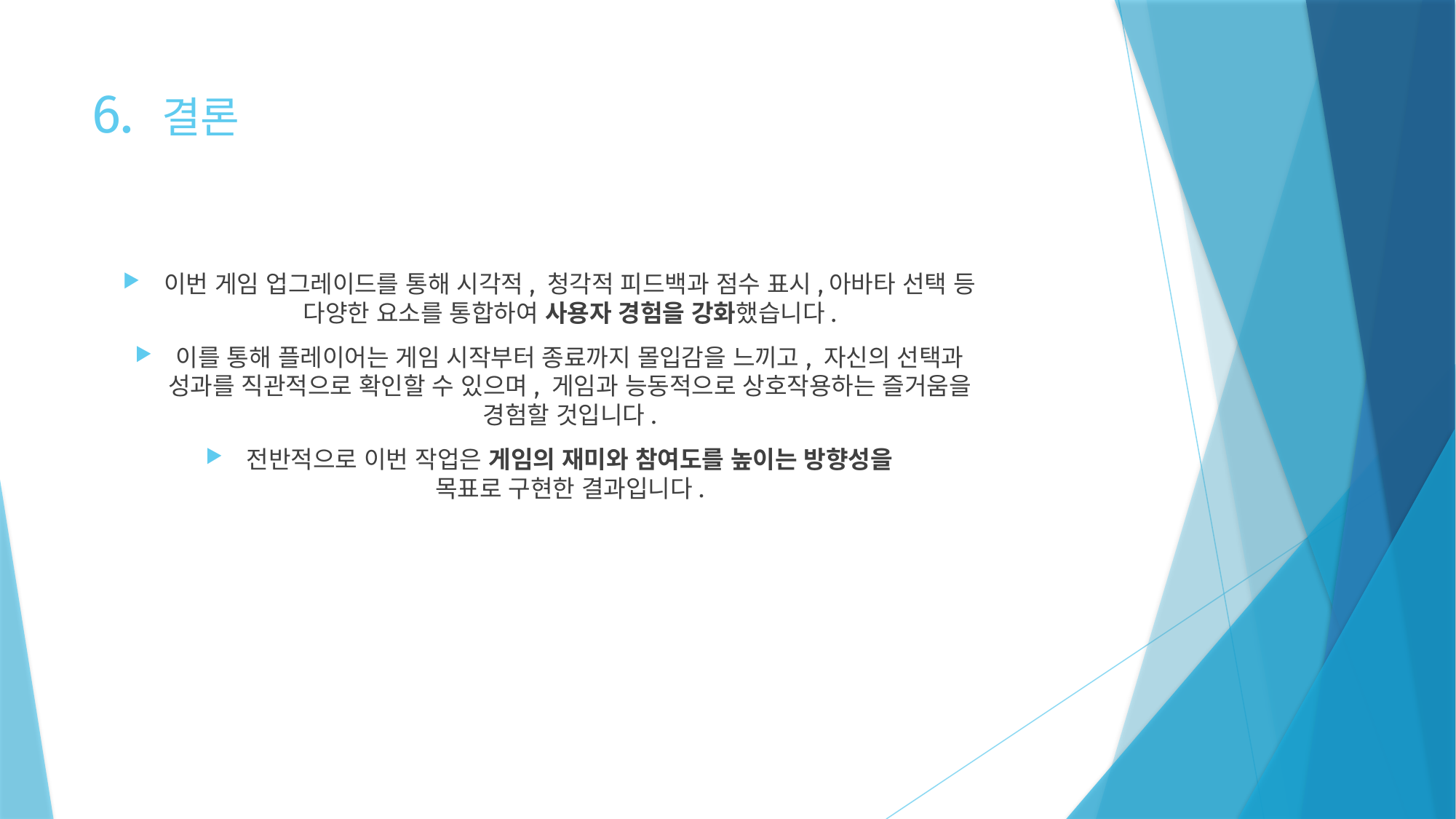

# 6. 결론
이번 게임 업그레이드를 통해 시각적, 청각적 피드백과 점수 표시,아바타 선택 등
다양한 요소를 통합하여 사용자 경험을 강화했습니다.
이를 통해 플레이어는 게임 시작부터 종료까지 몰입감을 느끼고, 자신의 선택과
성과를 직관적으로 확인할 수 있으며, 게임과 능동적으로 상호작용하는 즐거움을
경험할 것입니다.
전반적으로 이번 작업은 게임의 재미와 참여도를 높이는 방향성을
목표로 구현한 결과입니다.